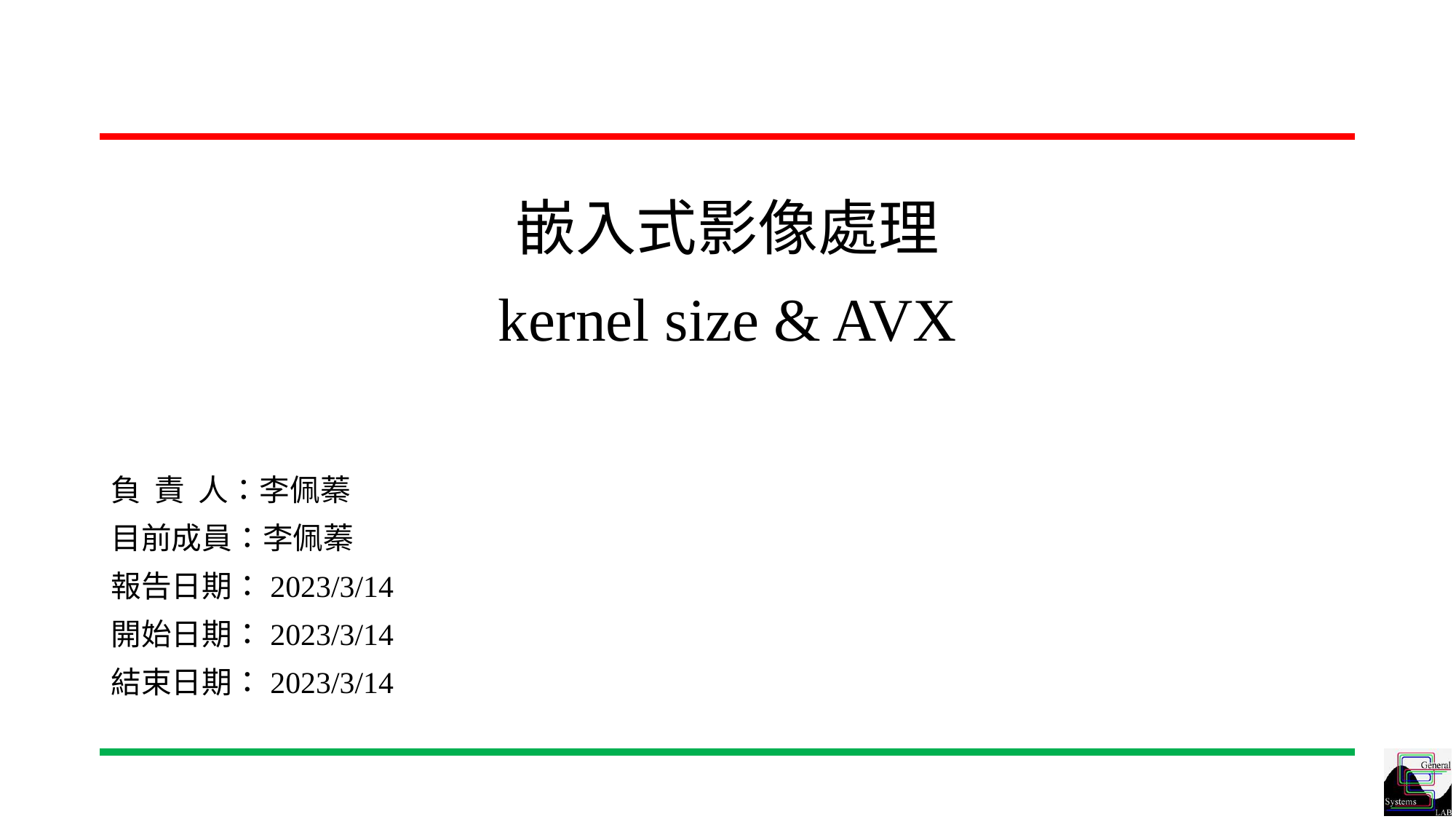

# 嵌入式影像處理 kernel size & AVX
負  責  人：李佩蓁
目前成員：李佩蓁
報告日期：2023/3/14
開始日期：2023/3/14
結束日期：2023/3/14